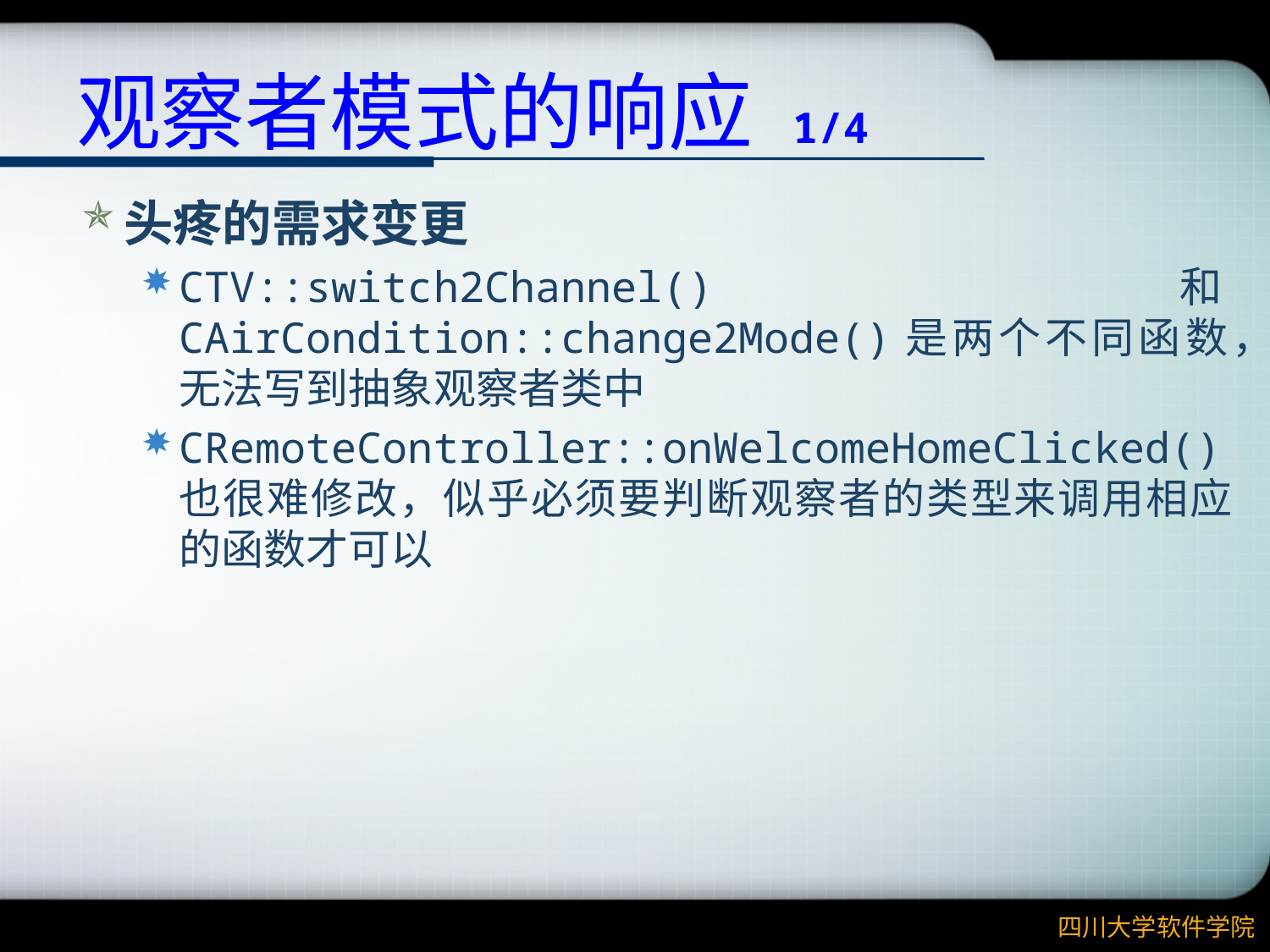

# 观察者模式的响应 1/4
头疼的需求变更
CTV::switch2Channel()和CAirCondition::change2Mode()是两个不同函数，无法写到抽象观察者类中
CRemoteController::onWelcomeHomeClicked()也很难修改，似乎必须要判断观察者的类型来调用相应的函数才可以